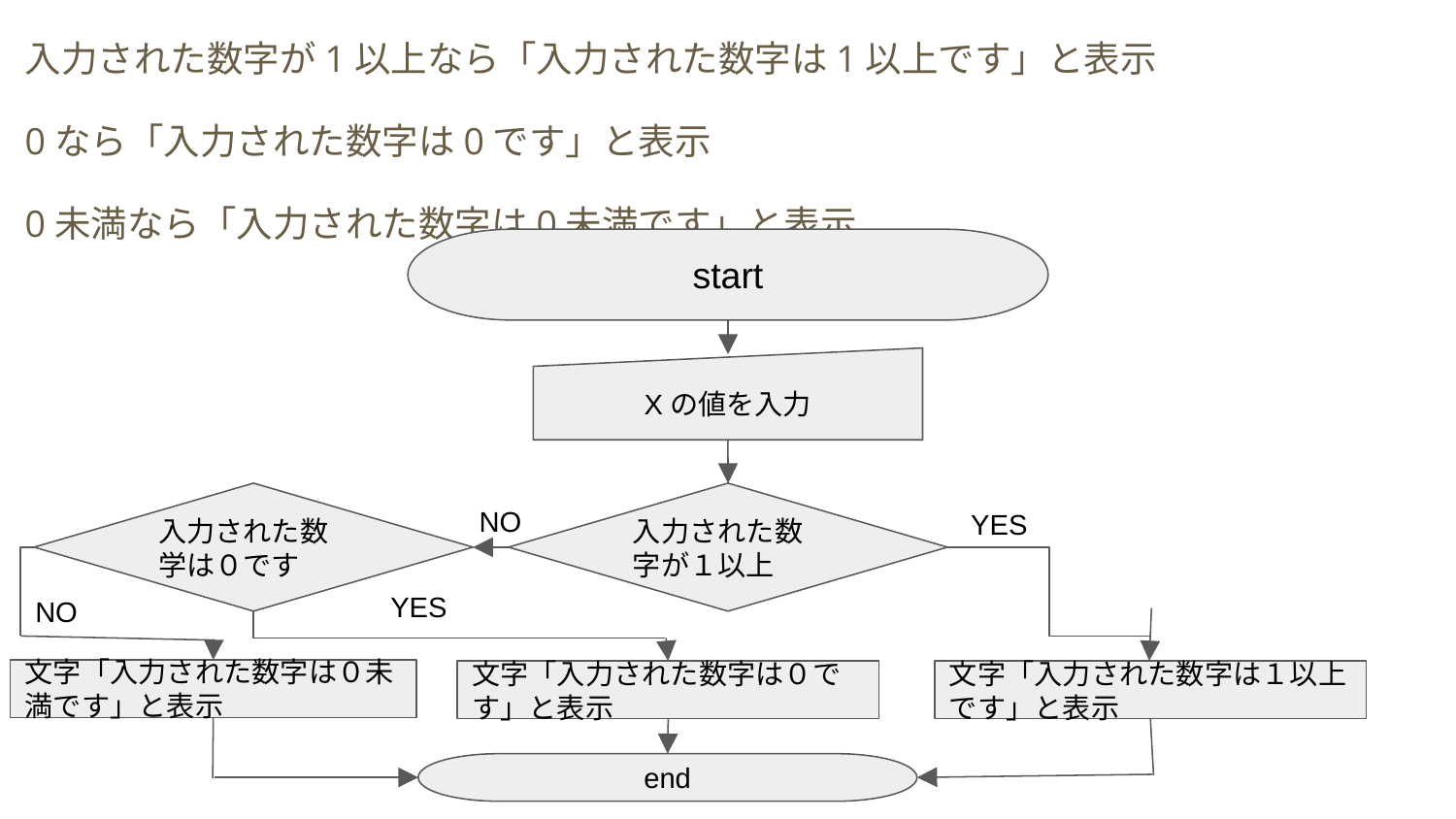

入力された数字が1以上なら「入力された数字は1以上です」と表示
0なら「入力された数字は0です」と表示
0未満なら「入力された数字は0未満です」と表示
start
Xの値を入力
入力された数学は０です
入力された数字が１以上
NO
YES

YES
NO
文字「入力された数字は０未満です」と表示
文字「入力された数字は０です」と表示
文字「入力された数字は１以上です」と表示
end